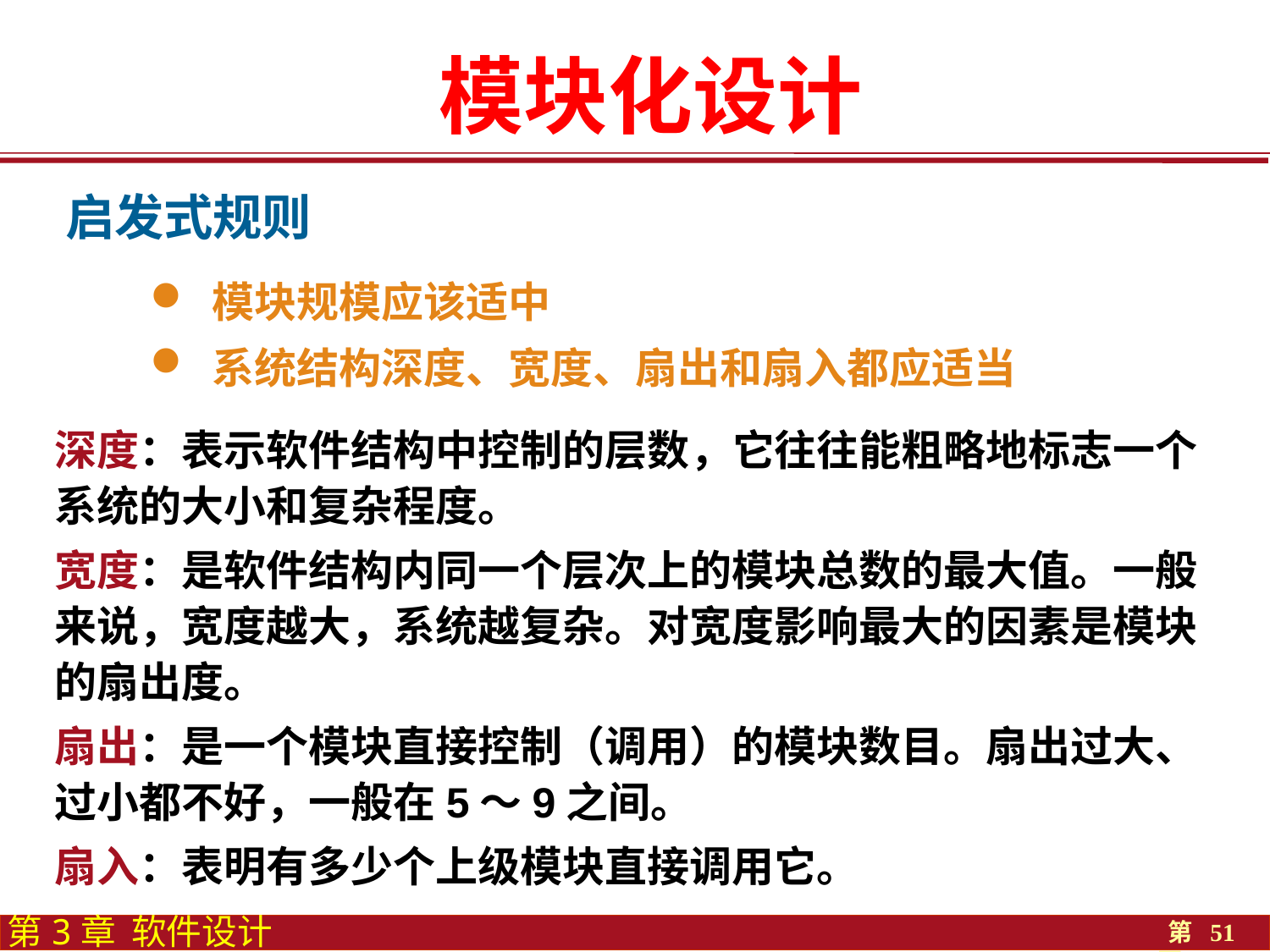

模块化设计
启发式规则
 模块规模应该适中
 系统结构深度、宽度、扇出和扇入都应适当
深度：表示软件结构中控制的层数，它往往能粗略地标志一个系统的大小和复杂程度。
宽度：是软件结构内同一个层次上的模块总数的最大值。一般来说，宽度越大，系统越复杂。对宽度影响最大的因素是模块的扇出度。
扇出：是一个模块直接控制（调用）的模块数目。扇出过大、过小都不好，一般在5～9之间。
扇入：表明有多少个上级模块直接调用它。